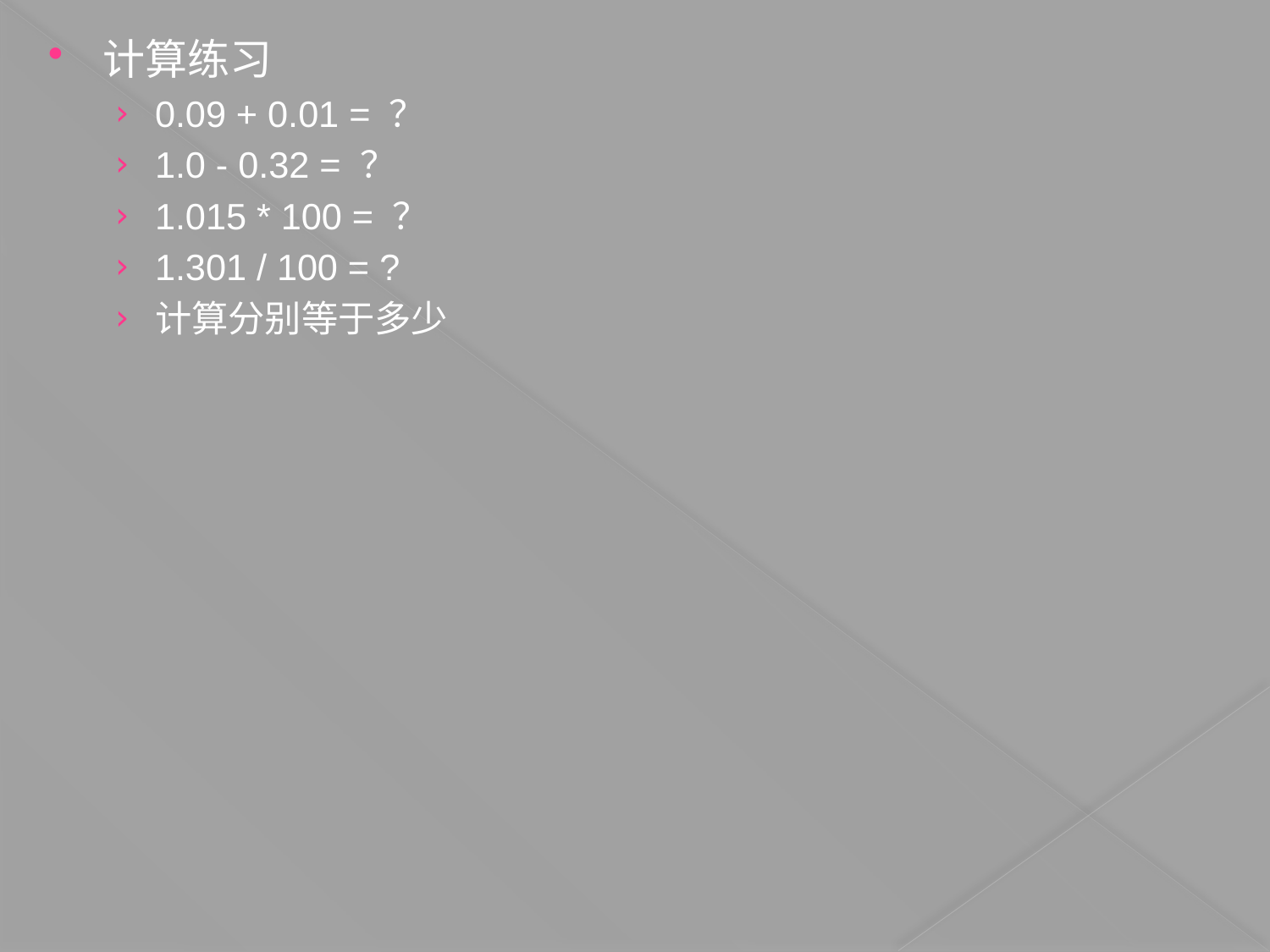

计算练习
0.09 + 0.01 = ？
1.0 - 0.32 = ？
1.015 * 100 = ？
1.301 / 100 = ?
计算分别等于多少